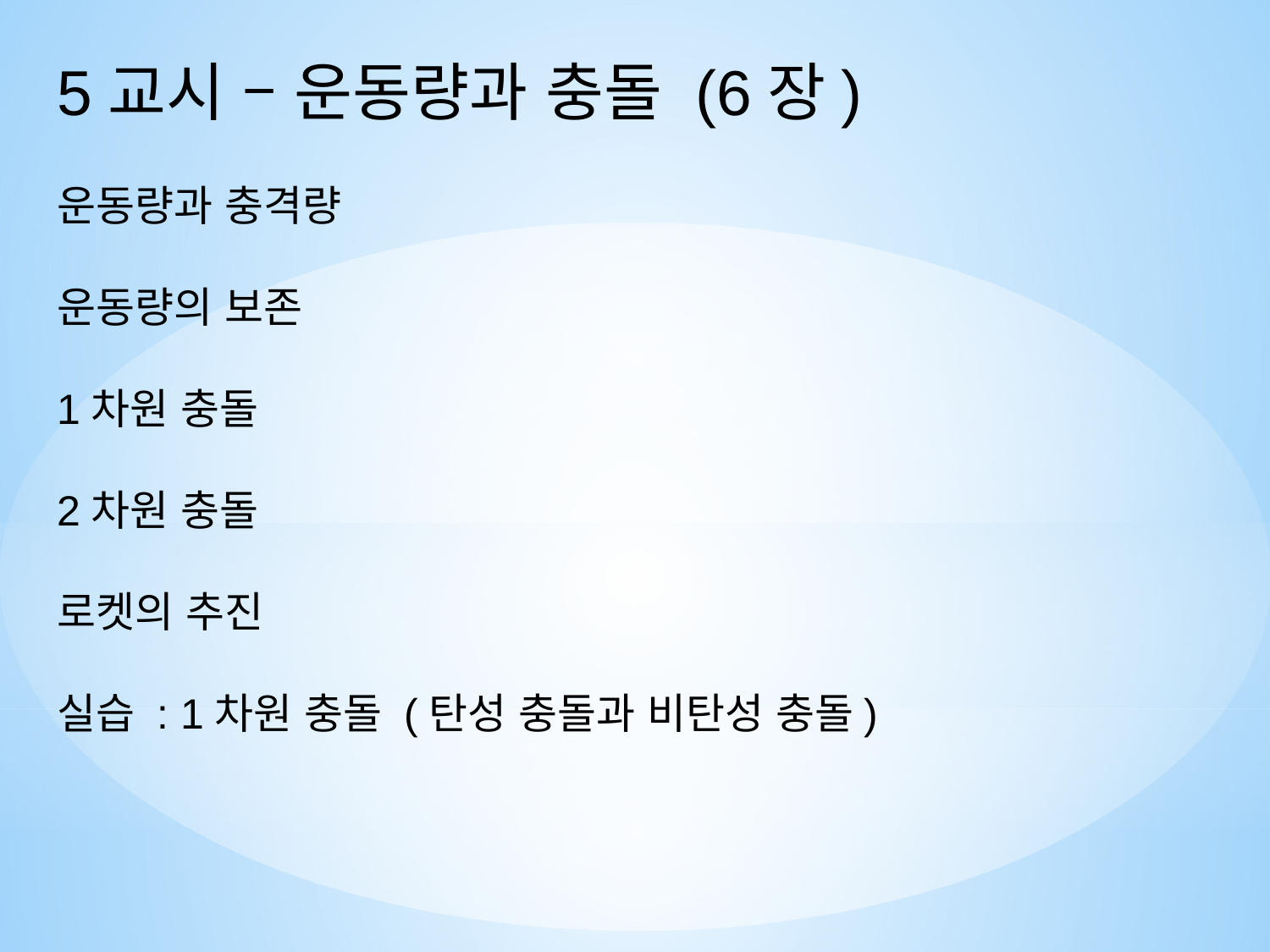

5교시 – 운동량과 충돌 (6장)

운동량과 충격량

운동량의 보존

1차원 충돌

2차원 충돌

로켓의 추진

실습 : 1차원 충돌 (탄성 충돌과 비탄성 충돌)